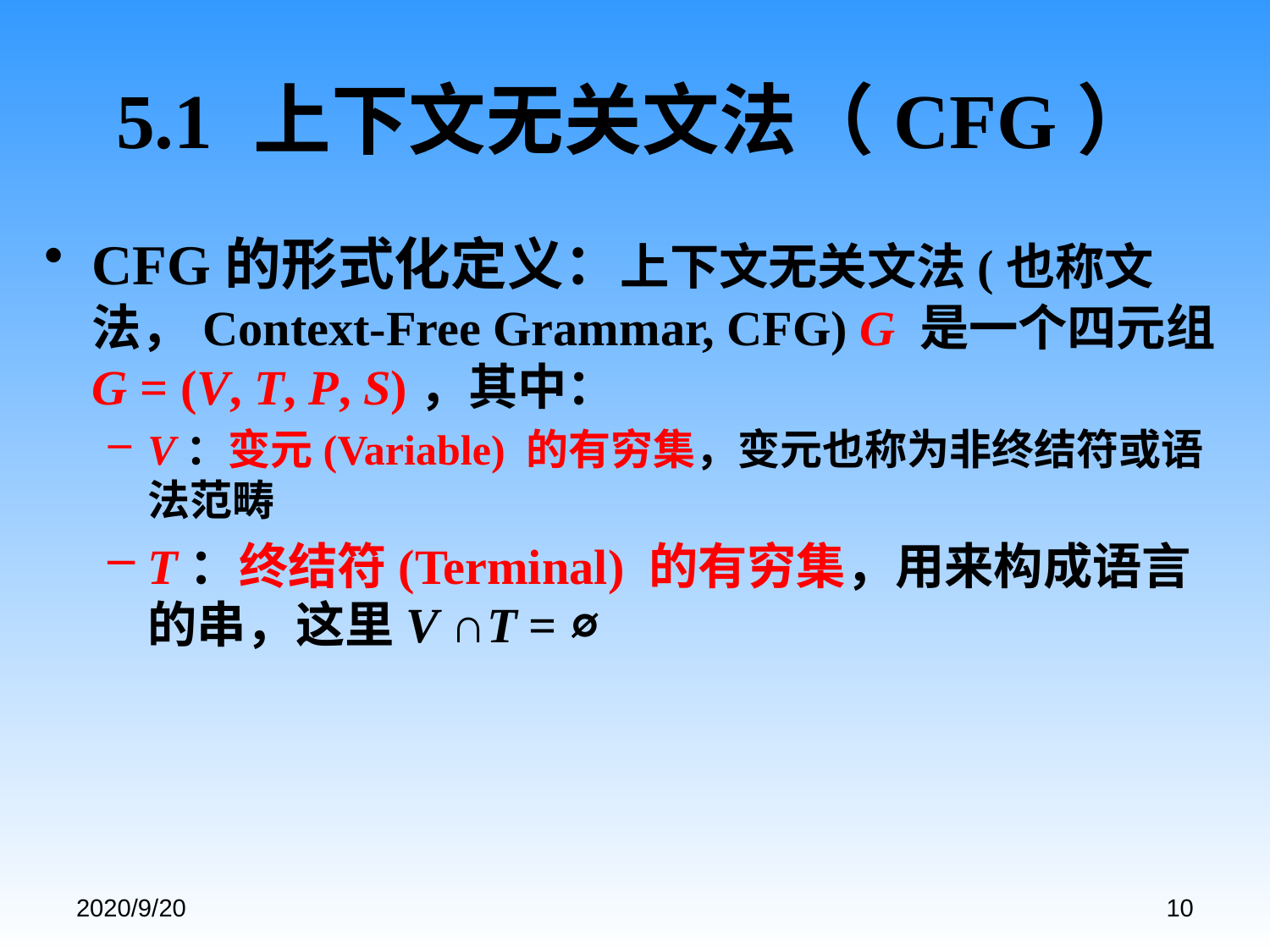

# 5.1 上下文无关文法（CFG）
CFG的形式化定义：上下文无关文法(也称文法，Context-Free Grammar, CFG) G 是一个四元组G = (V, T, P, S)，其中：
V：变元(Variable) 的有穷集，变元也称为非终结符或语法范畴
T：终结符(Terminal) 的有穷集，用来构成语言的串，这里V ∩T = ∅
2020/9/20
10